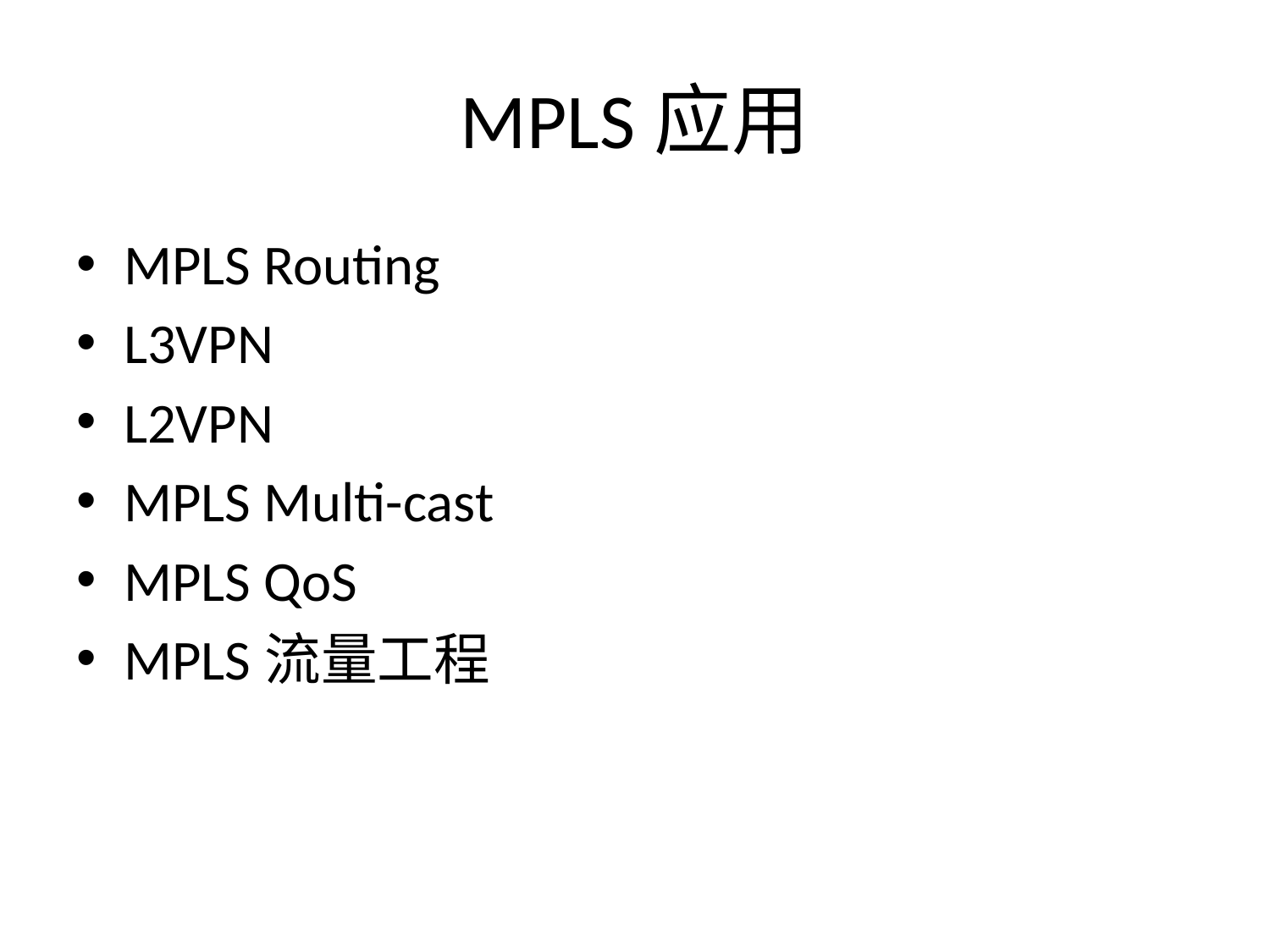

# MPLS应用
MPLS Routing
L3VPN
L2VPN
MPLS Multi-cast
MPLS QoS
MPLS流量工程